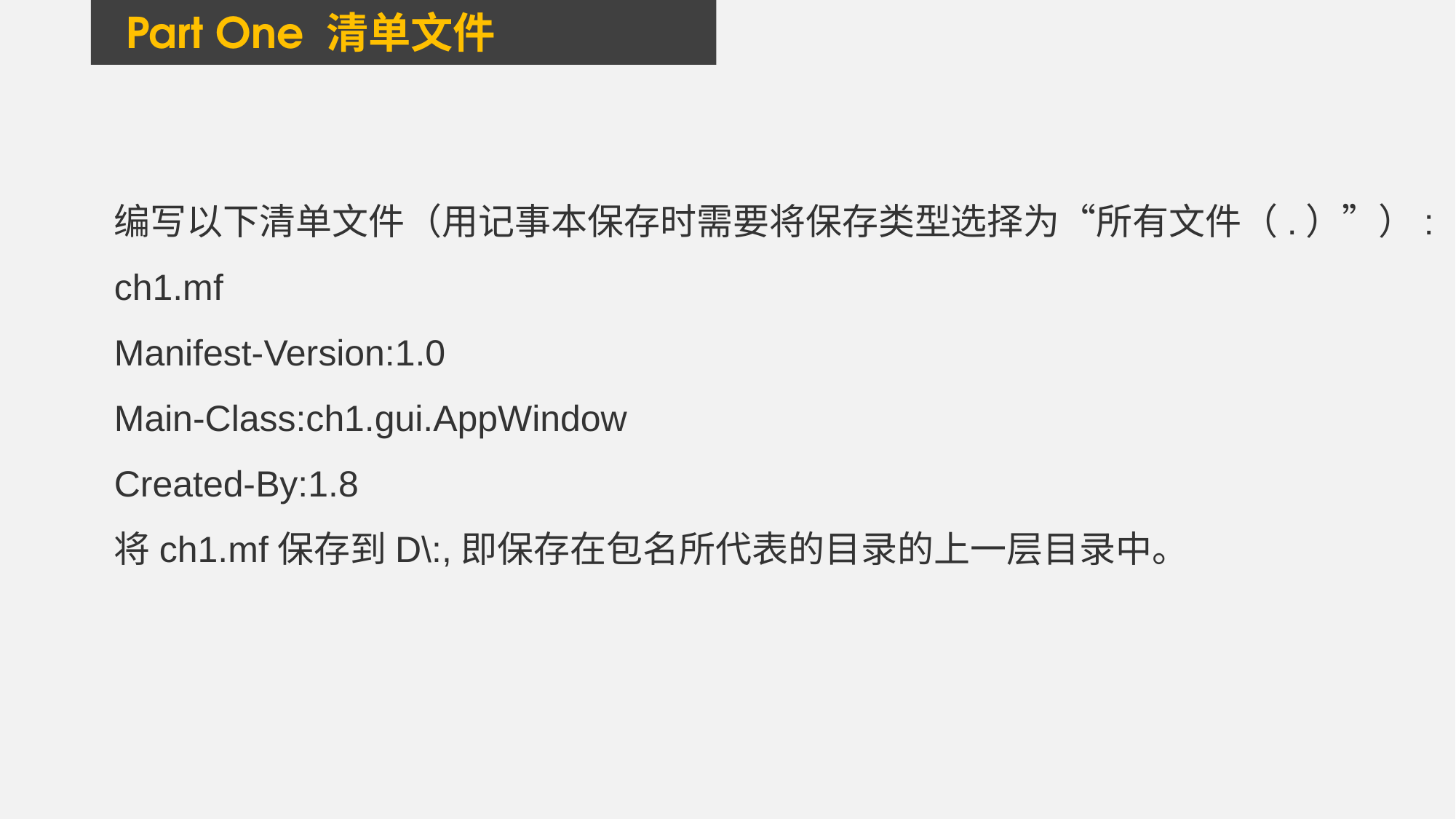

Part One 清单文件
编写以下清单文件（用记事本保存时需要将保存类型选择为“所有文件（.）”）:
ch1.mf
Manifest-Version:1.0
Main-Class:ch1.gui.AppWindow
Created-By:1.8
将ch1.mf保存到D\:,即保存在包名所代表的目录的上一层目录中。